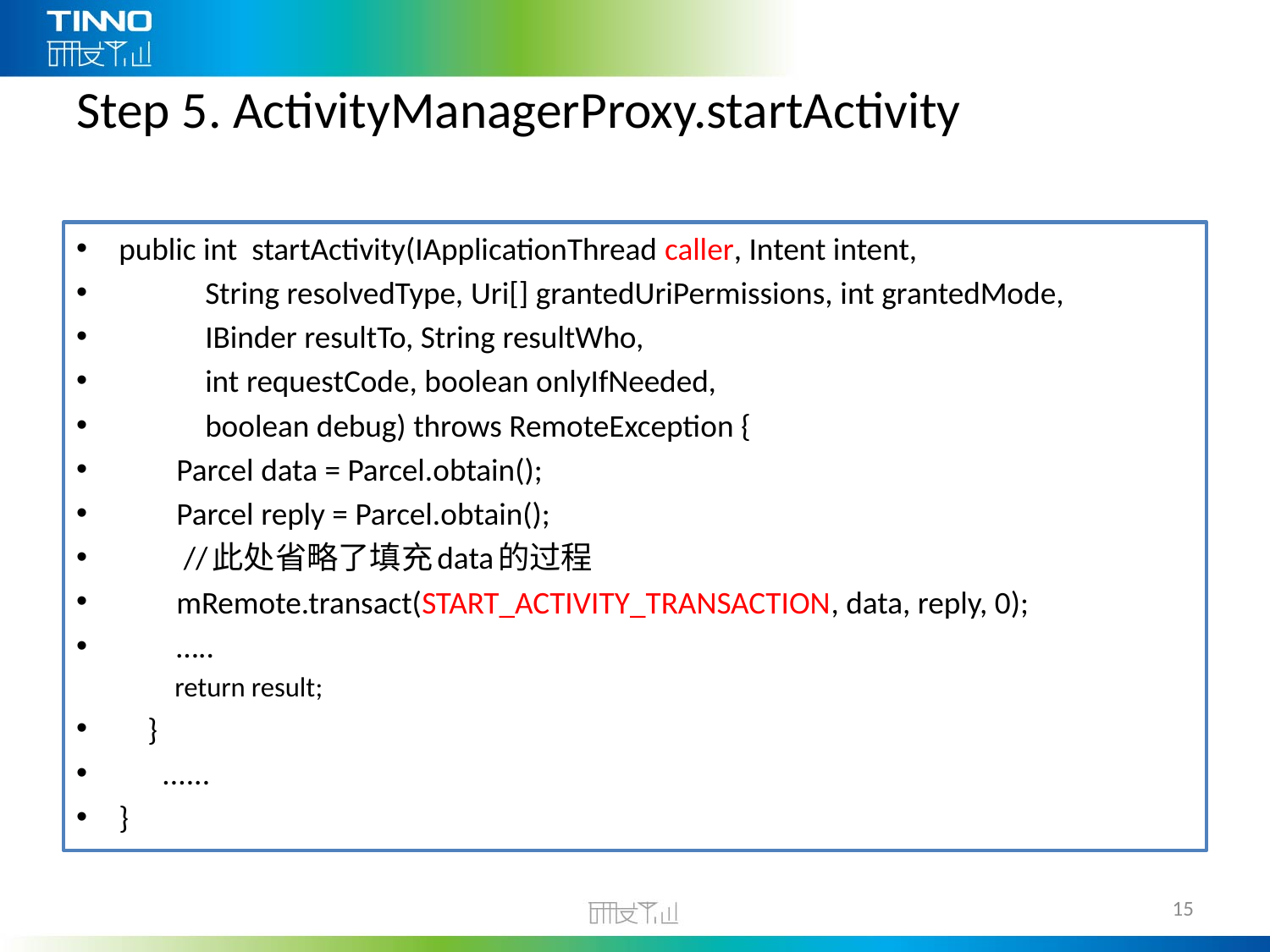

# Step 5. ActivityManagerProxy.startActivity
public int  startActivity(IApplicationThread caller, Intent intent,
            String resolvedType, Uri[] grantedUriPermissions, int grantedMode,
            IBinder resultTo, String resultWho,
            int requestCode, boolean onlyIfNeeded,
            boolean debug) throws RemoteException {
        Parcel data = Parcel.obtain();
        Parcel reply = Parcel.obtain();
         //此处省略了填充data的过程
        mRemote.transact(START_ACTIVITY_TRANSACTION, data, reply, 0);
        …..
	 return result;
    }
      ......
}

15